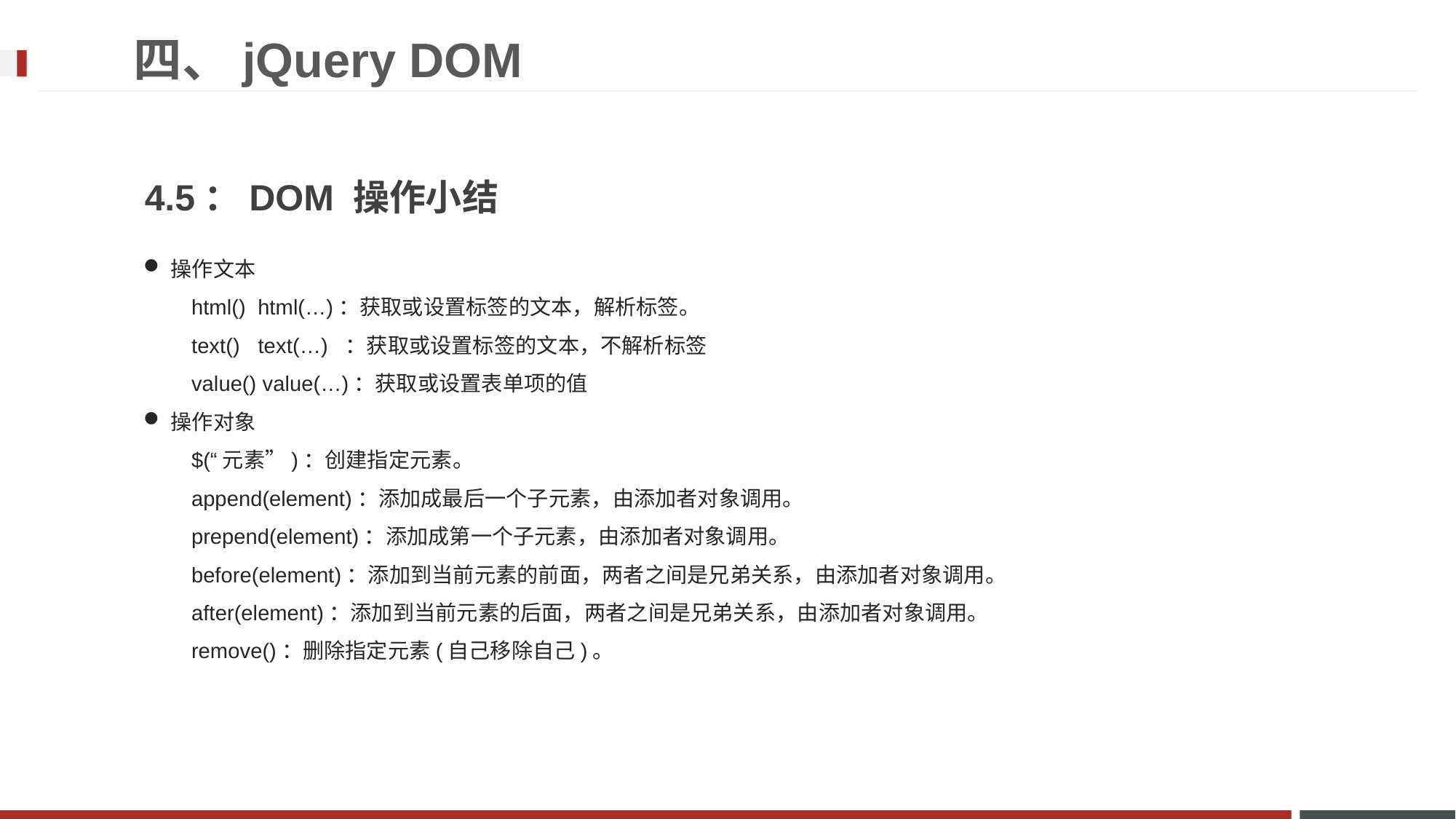

四、jQuery DOM
4.5：DOM 操作小结
操作文本
        html()  html(…)：获取或设置标签的文本，解析标签。
        text()   text(…)  ：获取或设置标签的文本，不解析标签
        value() value(…)：获取或设置表单项的值
操作对象
        $(“元素”)：创建指定元素。
        append(element)：添加成最后一个子元素，由添加者对象调用。
        prepend(element)：添加成第一个子元素，由添加者对象调用。
        before(element)：添加到当前元素的前面，两者之间是兄弟关系，由添加者对象调用。
        after(element)：添加到当前元素的后面，两者之间是兄弟关系，由添加者对象调用。
        remove()：删除指定元素(自己移除自己)。